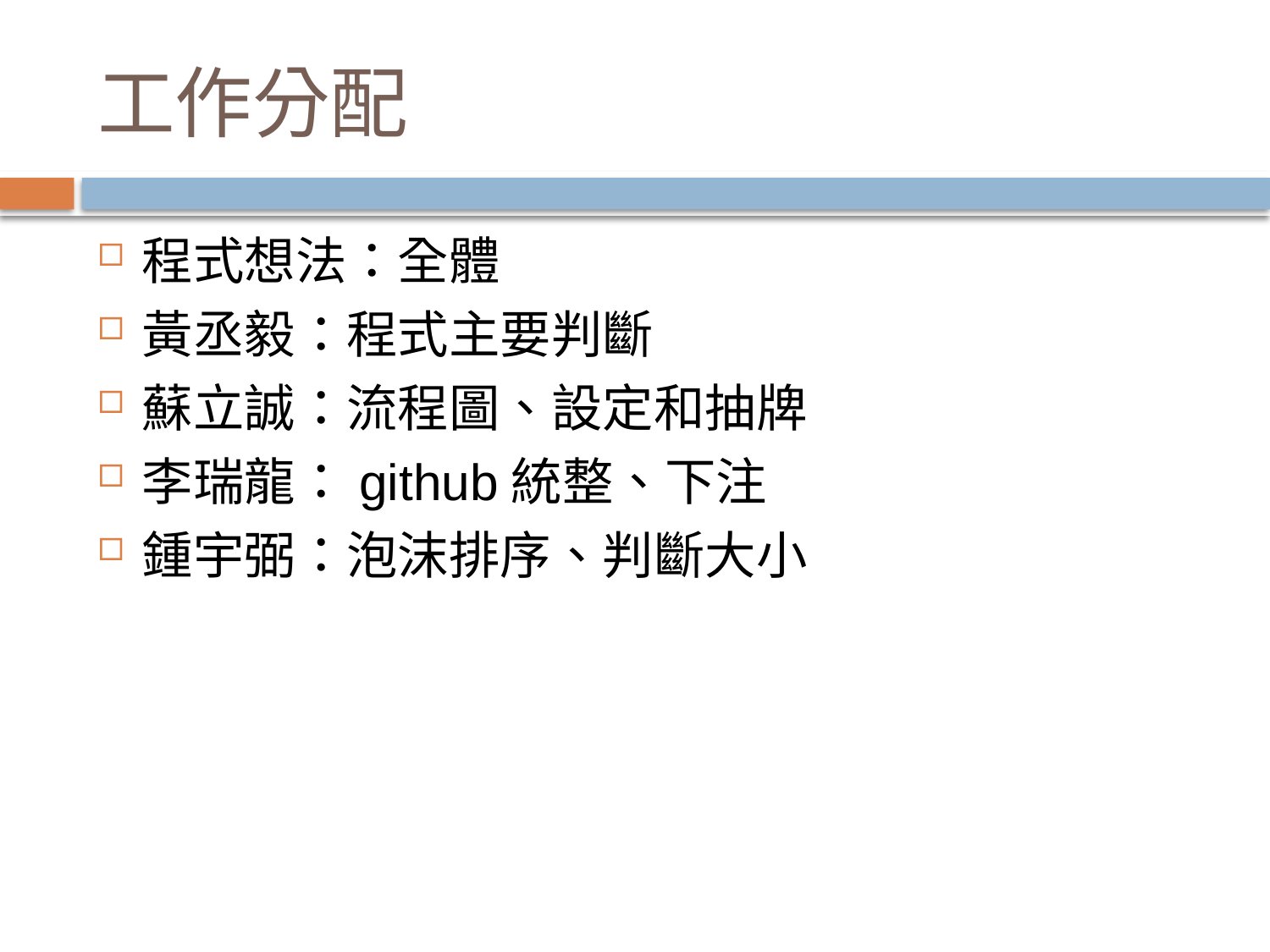

# 工作分配
程式想法：全體
黃丞毅：程式主要判斷
蘇立誠：流程圖、設定和抽牌
李瑞龍：github統整、下注
鍾宇弼：泡沫排序、判斷大小